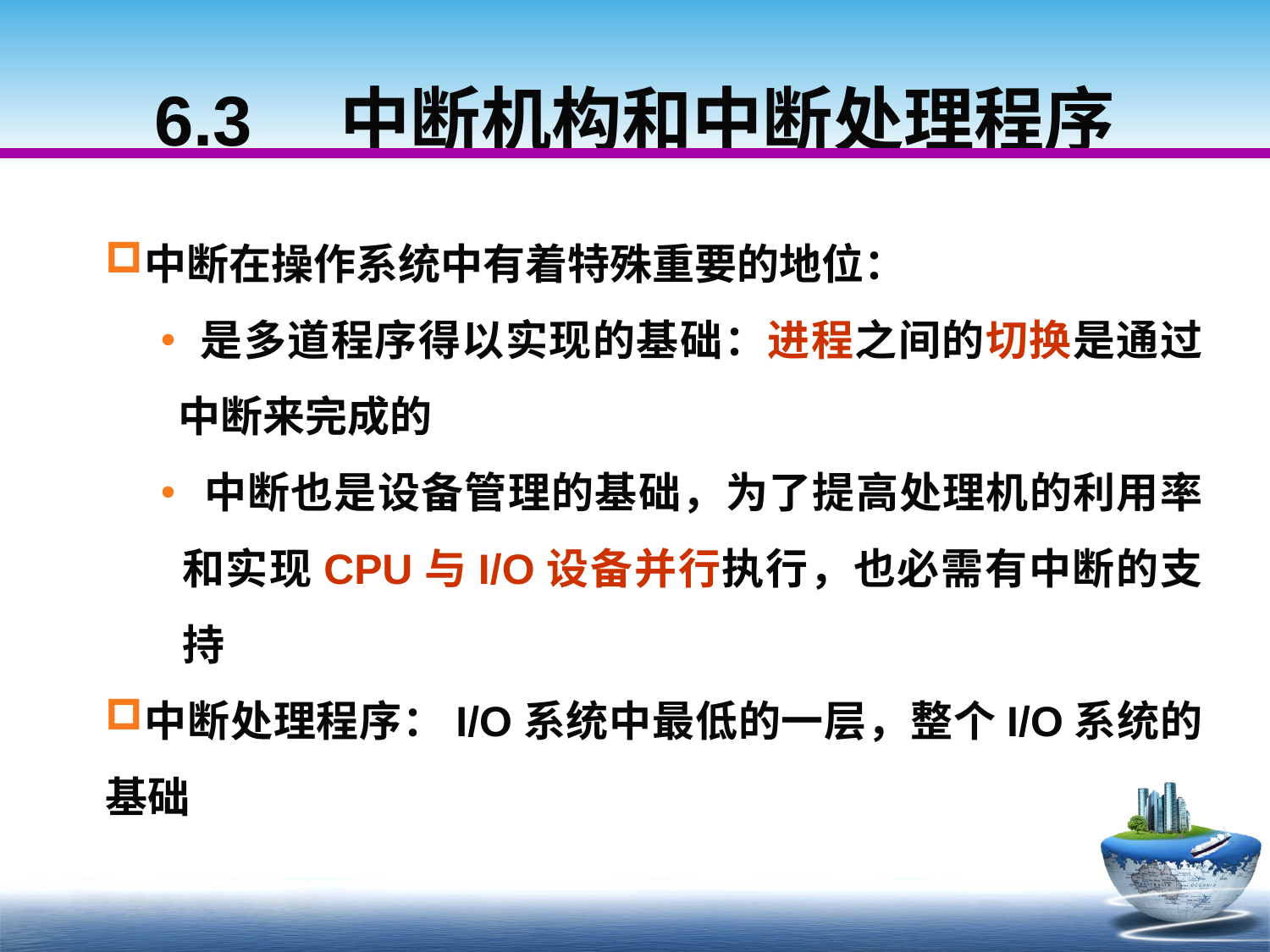

# 6.3　中断机构和中断处理程序

中断在操作系统中有着特殊重要的地位：
 是多道程序得以实现的基础：进程之间的切换是通过中断来完成的
 中断也是设备管理的基础，为了提高处理机的利用率和实现CPU与I/O设备并行执行，也必需有中断的支持
中断处理程序：I/O系统中最低的一层，整个I/O系统的基础